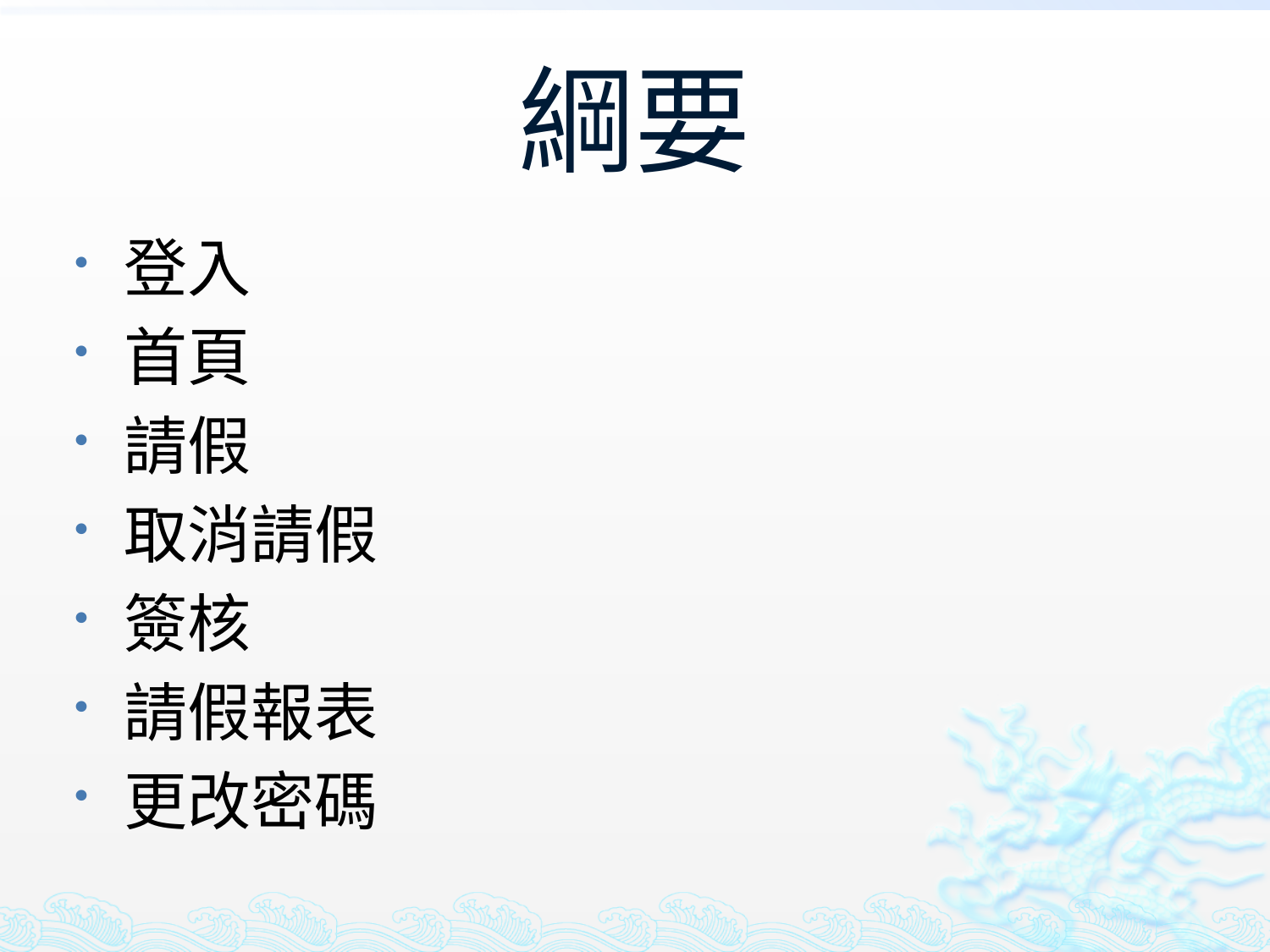

# 綱要
登入
首頁
請假
取消請假
簽核
請假報表
更改密碼